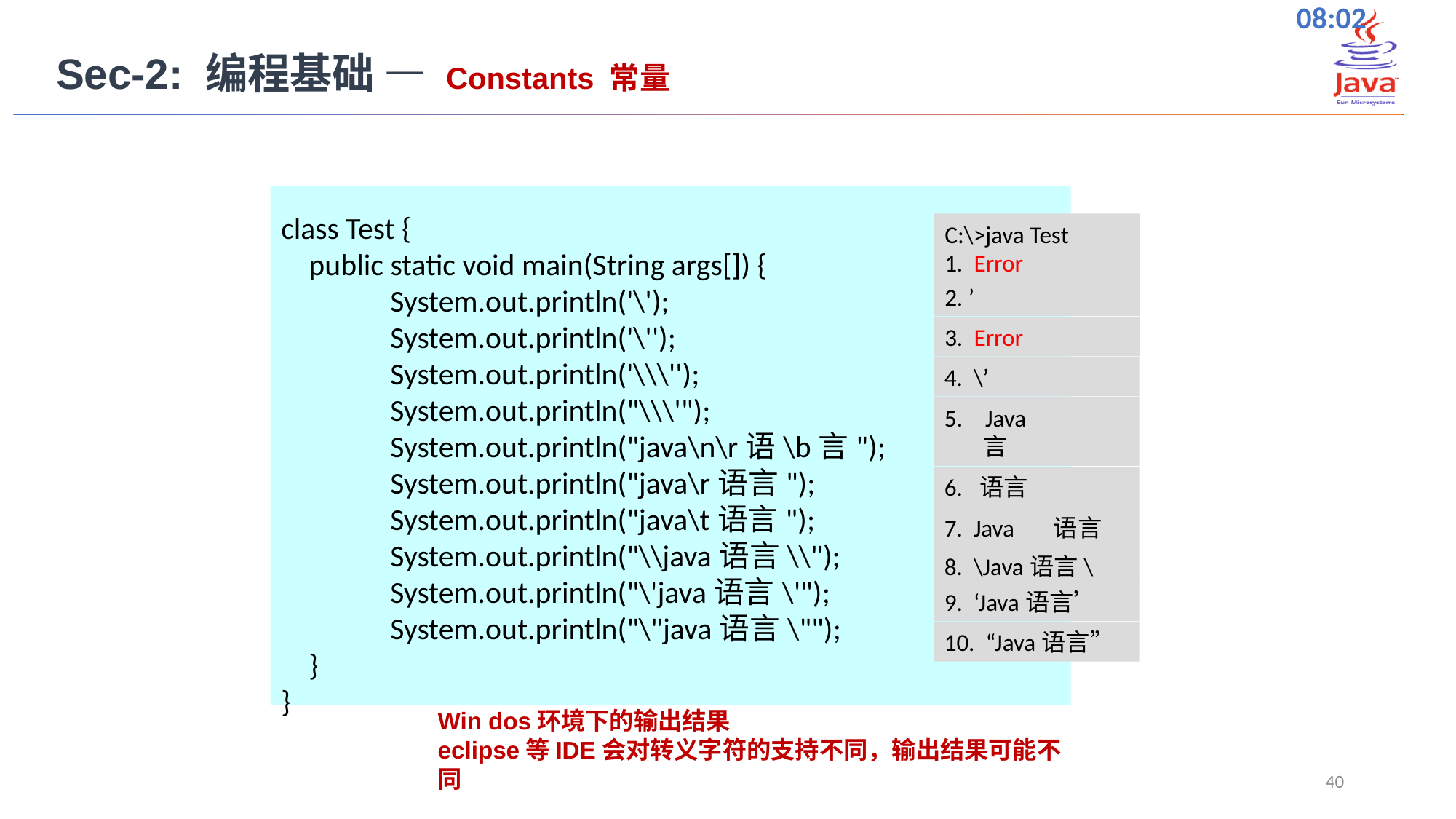

Sec-2: 编程基础 — Constants 常量

class Test {
    public static void main(String args[]) {
	System.out.println('\');
	System.out.println('\'');
	System.out.println('\\\'');
	System.out.println("\\\'");
	System.out.println("java\n\r语\b言");
	System.out.println("java\r语言");
	System.out.println("java\t语言");
	System.out.println("\\java语言\\");
	System.out.println("\'java语言\'");
	System.out.println("\"java语言\"");
    }
}
C:\>java Test
1.  Error
2. ’
3.  Error
4.  \’
Java
      言
6.  语言
7.  Java	语言
8.  \Java语言\
9.  ‘Java语言’
10.  “Java语言”
Win dos环境下的输出结果
eclipse等IDE会对转义字符的支持不同，输出结果可能不同
40